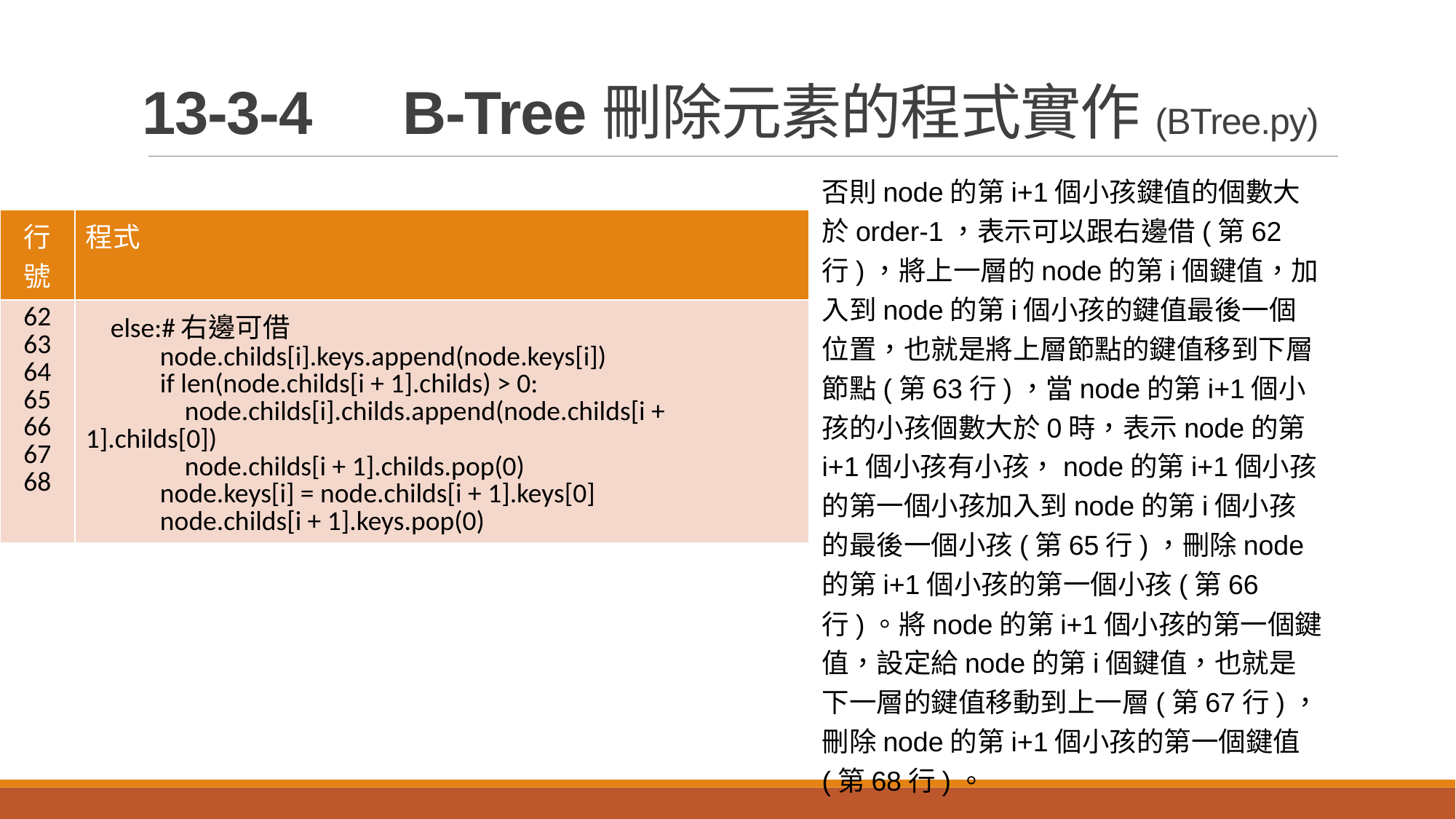

# 13-3-4　B-Tree刪除元素的程式實作(BTree.py)
否則node的第i+1個小孩鍵值的個數大於order-1，表示可以跟右邊借(第62行)，將上一層的node的第i個鍵值，加入到node的第i個小孩的鍵值最後一個位置，也就是將上層節點的鍵值移到下層節點(第63行)，當node的第i+1個小孩的小孩個數大於0時，表示node的第i+1個小孩有小孩，node的第i+1個小孩的第一個小孩加入到node的第i個小孩的最後一個小孩(第65行)，刪除node的第i+1個小孩的第一個小孩(第66行)。將node的第i+1個小孩的第一個鍵值，設定給node的第i個鍵值，也就是下一層的鍵值移動到上一層(第67行)，刪除node的第i+1個小孩的第一個鍵值(第68行)。

| 行號 | 程式 |
| --- | --- |
| 62 63 64 65 66 67 68 | else:#右邊可借 node.childs[i].keys.append(node.keys[i]) if len(node.childs[i + 1].childs) > 0: node.childs[i].childs.append(node.childs[i + 1].childs[0]) node.childs[i + 1].childs.pop(0) node.keys[i] = node.childs[i + 1].keys[0] node.childs[i + 1].keys.pop(0) |